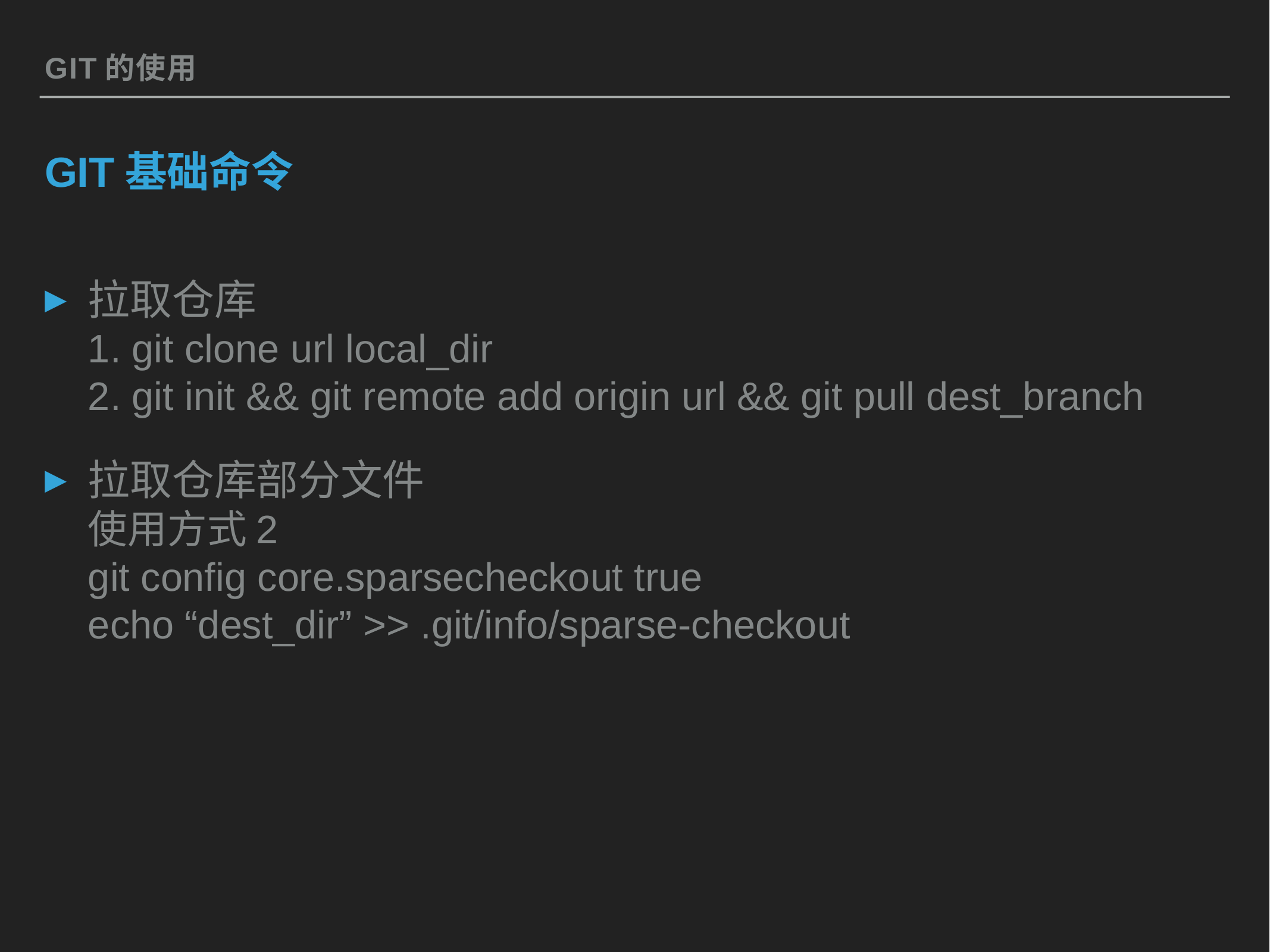

Git的使用
# git基础命令
拉取仓库
1. git clone url local_dir
2. git init && git remote add origin url && git pull dest_branch
拉取仓库部分文件
使用方式2
git config core.sparsecheckout true
echo “dest_dir” >> .git/info/sparse-checkout